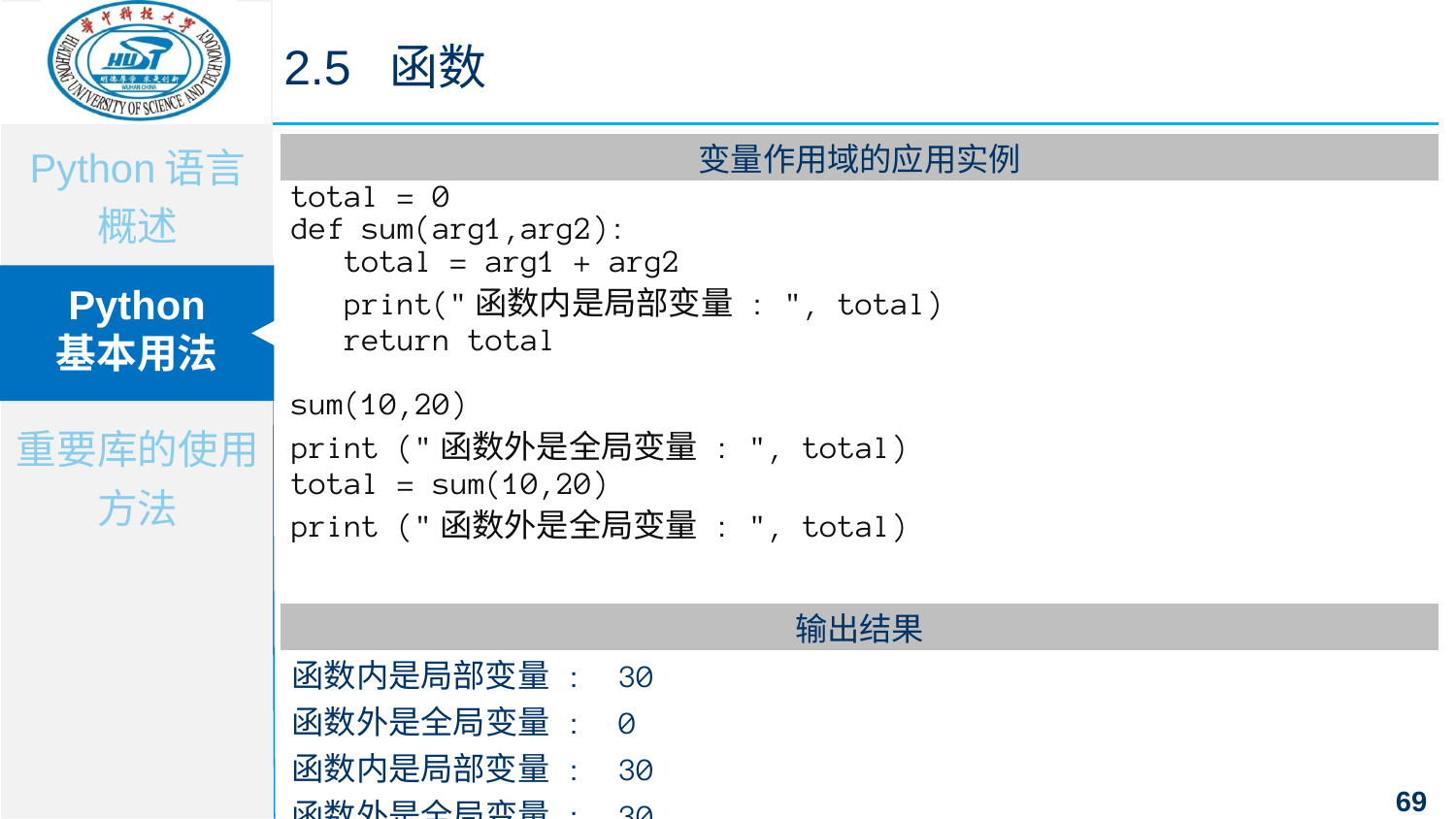

2.5  函数
| 变量作用域的应用实例 |
| --- |
| total = 0 def sum(arg1,arg2): total = arg1 + arg2 print("函数内是局部变量 : ", total) return total sum(10,20) print ("函数外是全局变量 : ", total) total = sum(10,20) print ("函数外是全局变量 : ", total) |
| 输出结果 |
| 函数内是局部变量 : 30 函数外是全局变量 : 0 函数内是局部变量 : 30 函数外是全局变量 : 30 |